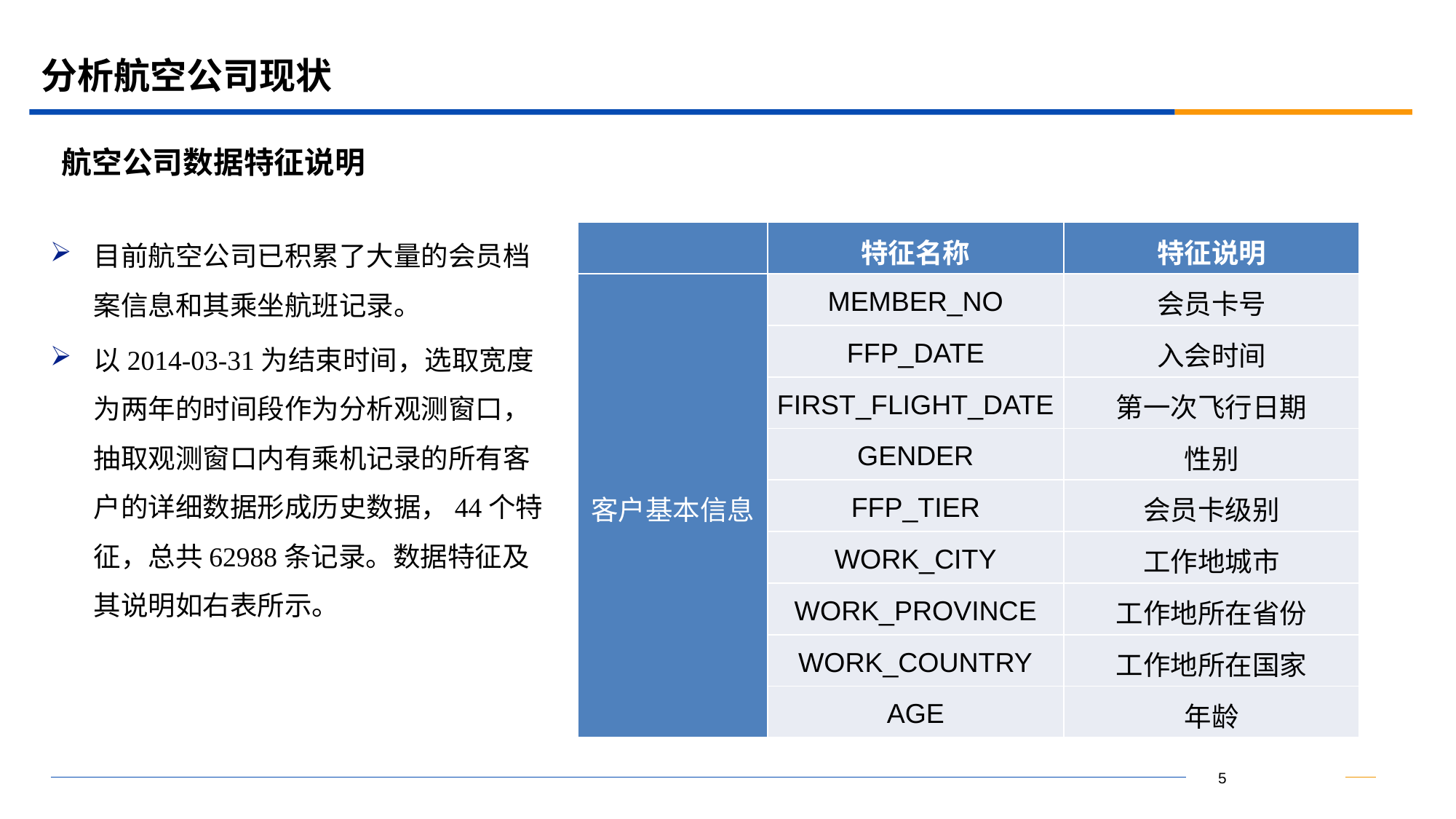

# 分析航空公司现状
航空公司数据特征说明
目前航空公司已积累了大量的会员档案信息和其乘坐航班记录。
以2014-03-31为结束时间，选取宽度为两年的时间段作为分析观测窗口，抽取观测窗口内有乘机记录的所有客户的详细数据形成历史数据，44个特征，总共62988条记录。数据特征及其说明如右表所示。

|  | 特征名称 | 特征说明 |
| --- | --- | --- |
| 客户基本信息 | MEMBER\_NO | 会员卡号 |
|  | FFP\_DATE | 入会时间 |
|  | FIRST\_FLIGHT\_DATE | 第一次飞行日期 |
|  | GENDER | 性别 |
|  | FFP\_TIER | 会员卡级别 |
|  | WORK\_CITY | 工作地城市 |
|  | WORK\_PROVINCE | 工作地所在省份 |
|  | WORK\_COUNTRY | 工作地所在国家 |
|  | AGE | 年龄 |